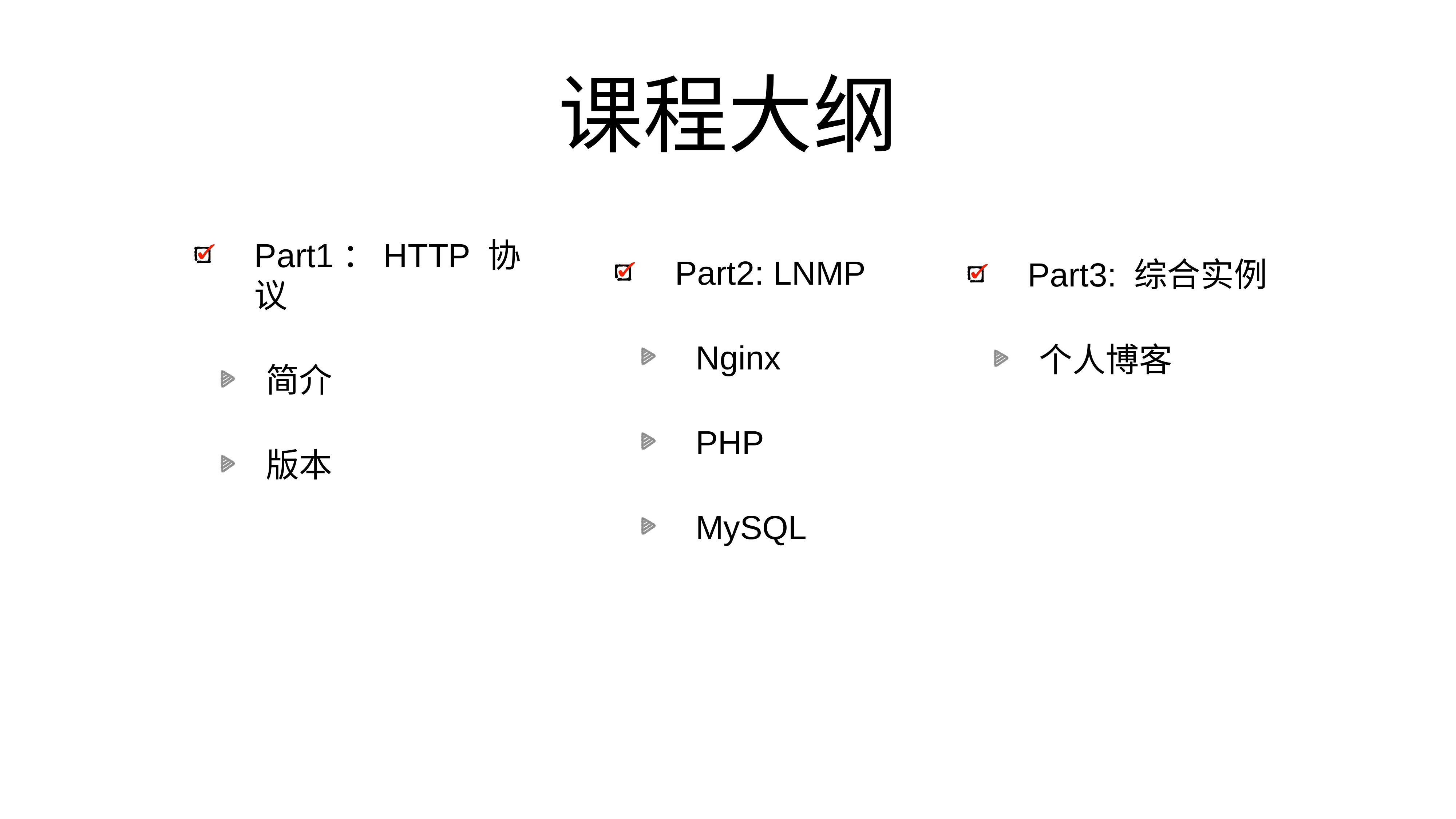

# 课程大纲
Part1：HTTP 协议
简介
版本
Part3: 综合实例
个人博客
Part2: LNMP
 Nginx
 PHP
 MySQL